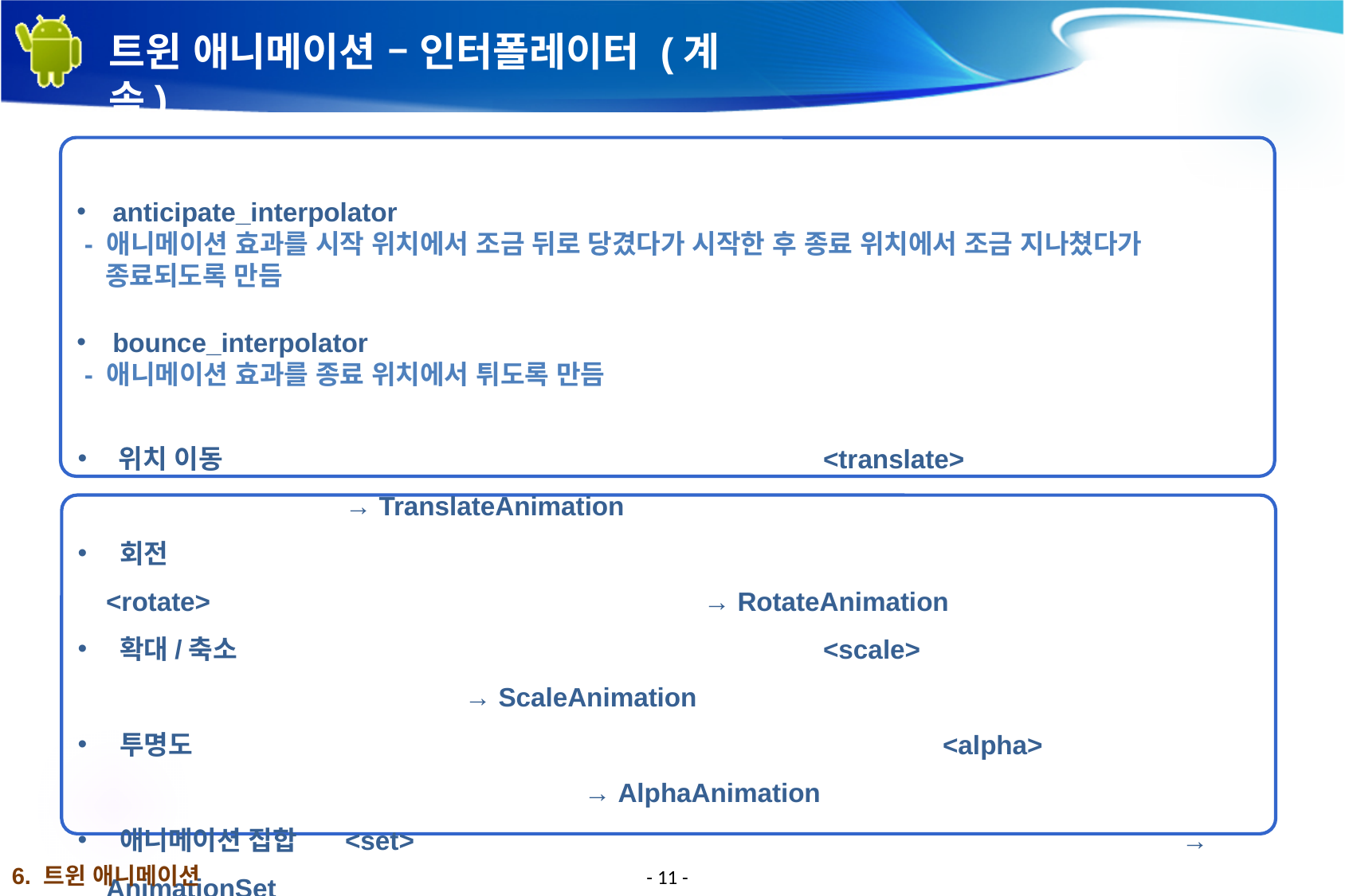

# 트윈 애니메이션 – 인터폴레이터 (계속)
 anticipate_interpolator
 - 애니메이션 효과를 시작 위치에서 조금 뒤로 당겼다가 시작한 후 종료 위치에서 조금 지나쳤다가
   종료되도록 만듬

 bounce_interpolator
 - 애니메이션 효과를 종료 위치에서 튀도록 만듬

 위치 이동						<translate>	 			→ TranslateAnimation
 회전									<rotate> 					→ RotateAnimation
 확대/축소 					<scale> 						→ ScaleAnimation
 투명도							<alpha>					 	→ AlphaAnimation
 애니메이션 집합	<set> 							→ AnimationSet
6. 트윈 애니메이션